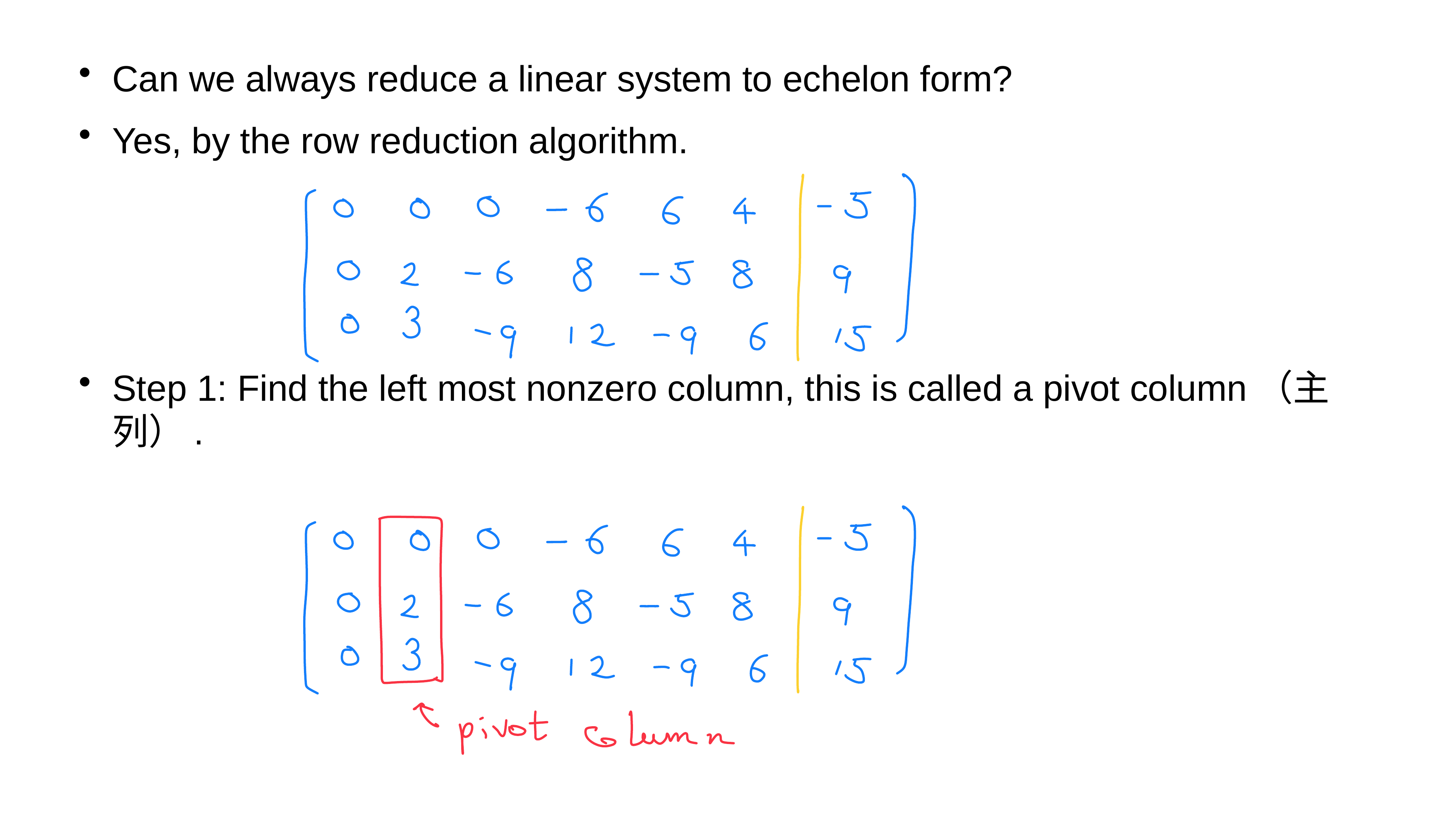

Can we always reduce a linear system to echelon form?
Yes, by the row reduction algorithm.

Step 1: Find the left most nonzero column, this is called a pivot column（主列）.